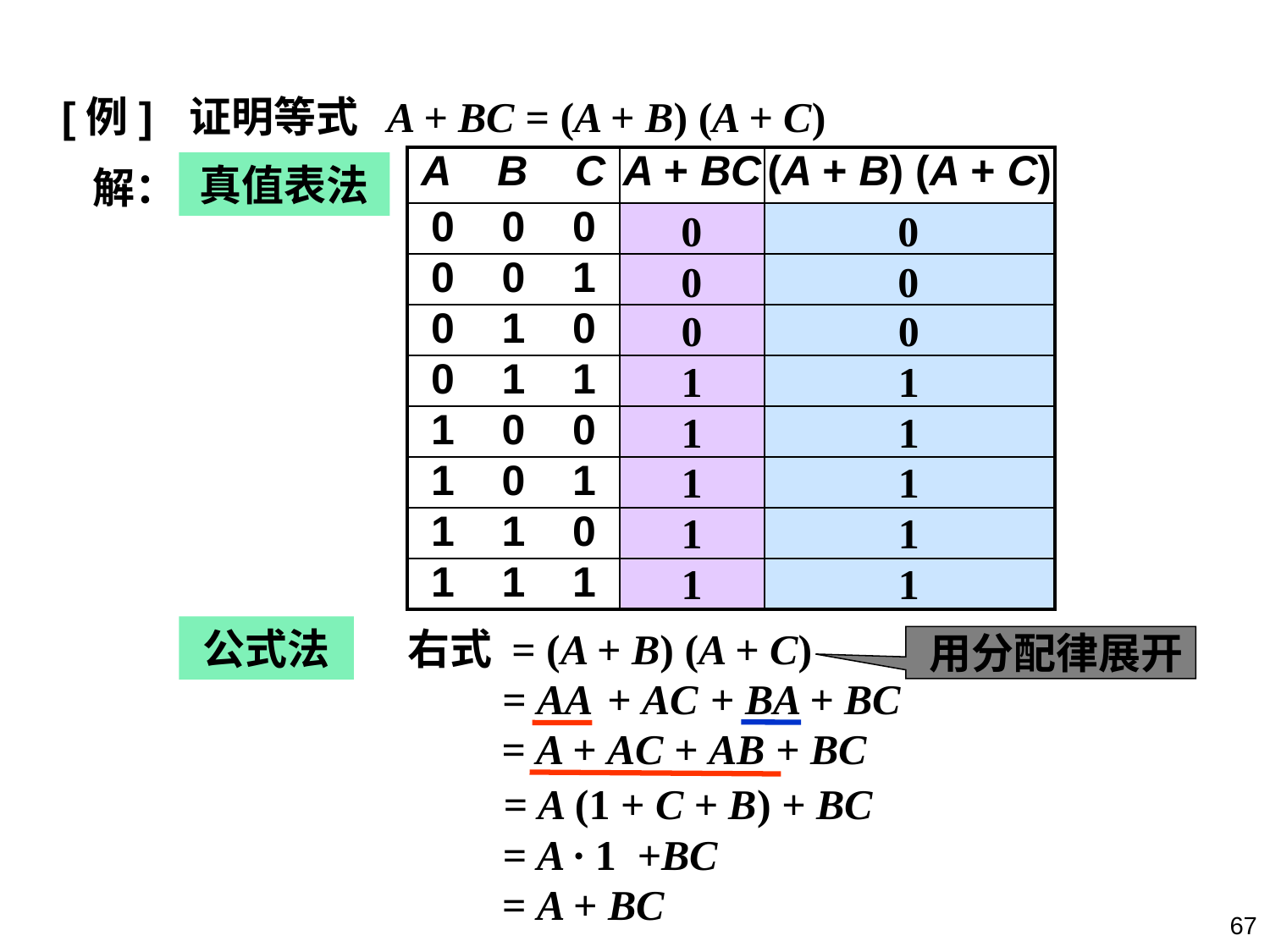

[例]  证明等式  A + BC = (A + B) (A + C)
| A B C | A + BC | (A + B) (A + C) |
| --- | --- | --- |
| 0 0 0 |  |  |
| 0 0 1 |  |  |
| 0 1 0 |  |  |
| 0 1 1 |  |  |
| 1 0 0 |  |  |
| 1 0 1 |  |  |
| 1 1 0 |  |  |
| 1 1 1 |  |  |
真值表法
解：
0
0
0
0
0
0
1
1
1
1
1
1
1
1
1
1
右式 = (A + B) (A + C)
公式法
 用分配律展开
= AA
+ AC
+ BA
+ BC
= A + AC + AB + BC

= A (1 + C + B) + BC

= A · 1  +BC
= A + BC
67